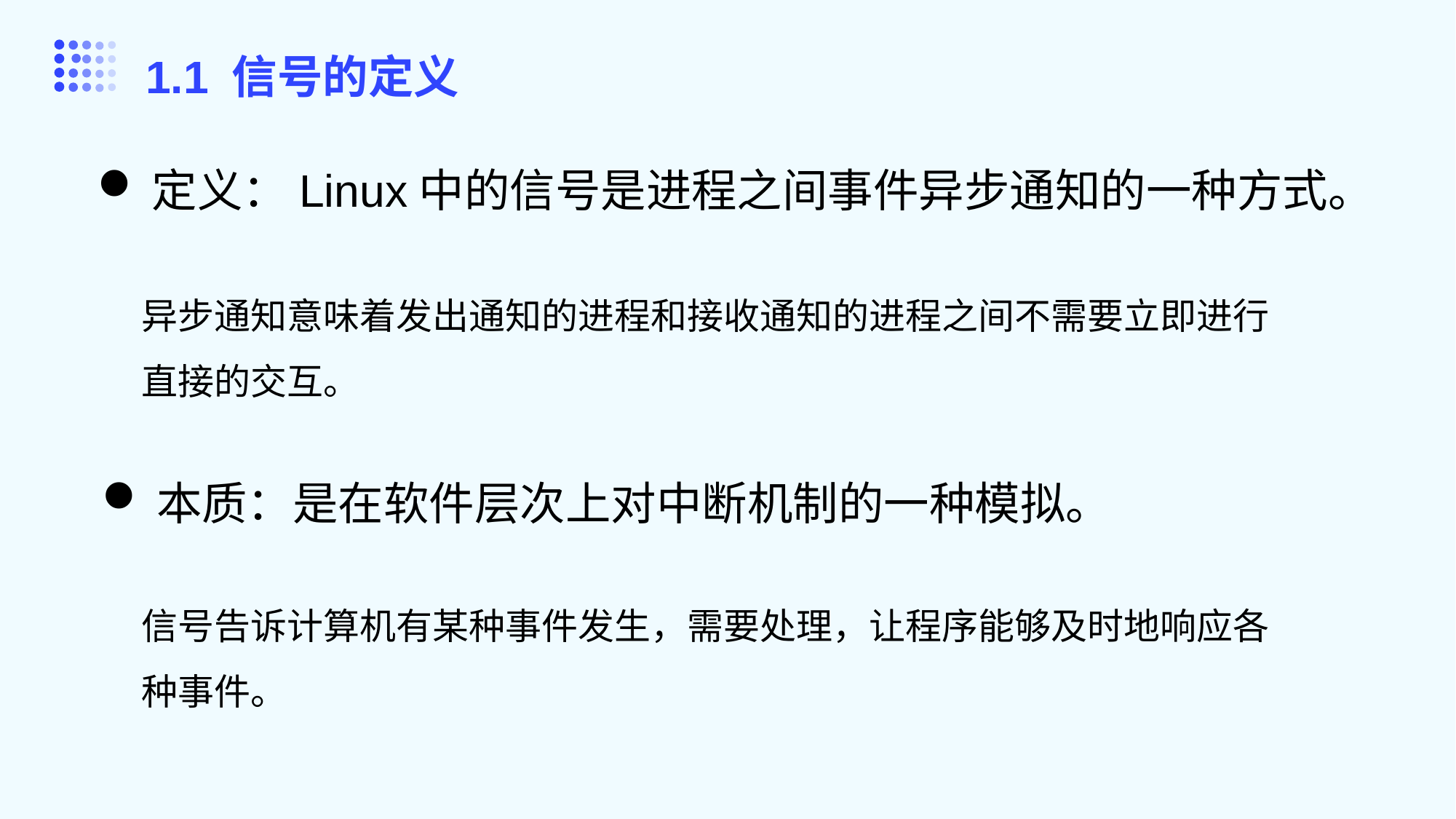

1.1 信号的定义

定义：Linux中的信号是进程之间事件异步通知的一种方式。

异步通知意味着发出通知的进程和接收通知的进程之间不需要立即进行直接的交互。
本质：是在软件层次上对中断机制的一种模拟。
信号告诉计算机有某种事件发生，需要处理，让程序能够及时地响应各种事件。